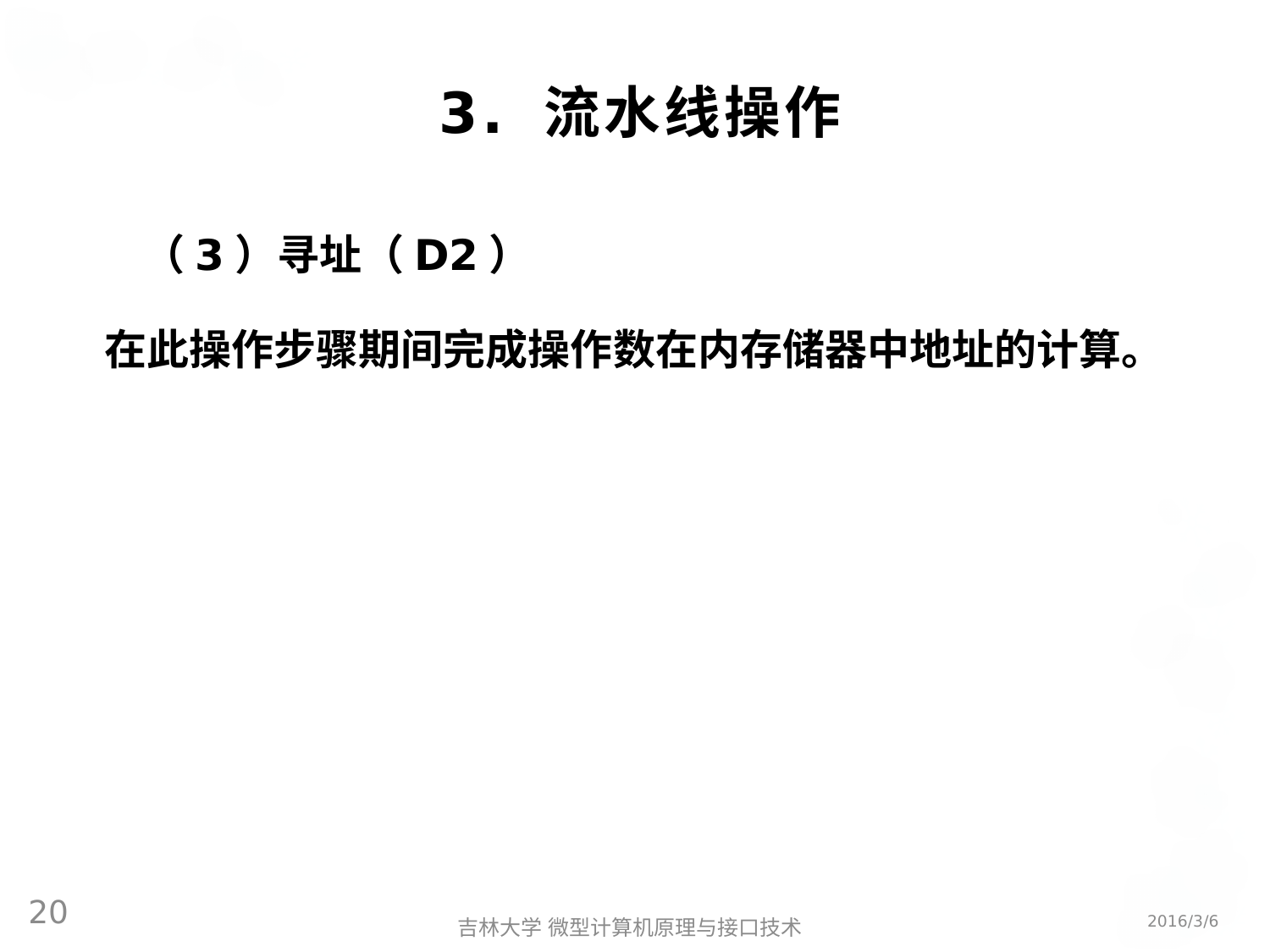

# 3. 流水线操作
（3）寻址（D2）
在此操作步骤期间完成操作数在内存储器中地址的计算。
20
2016/3/6
吉林大学 微型计算机原理与接口技术